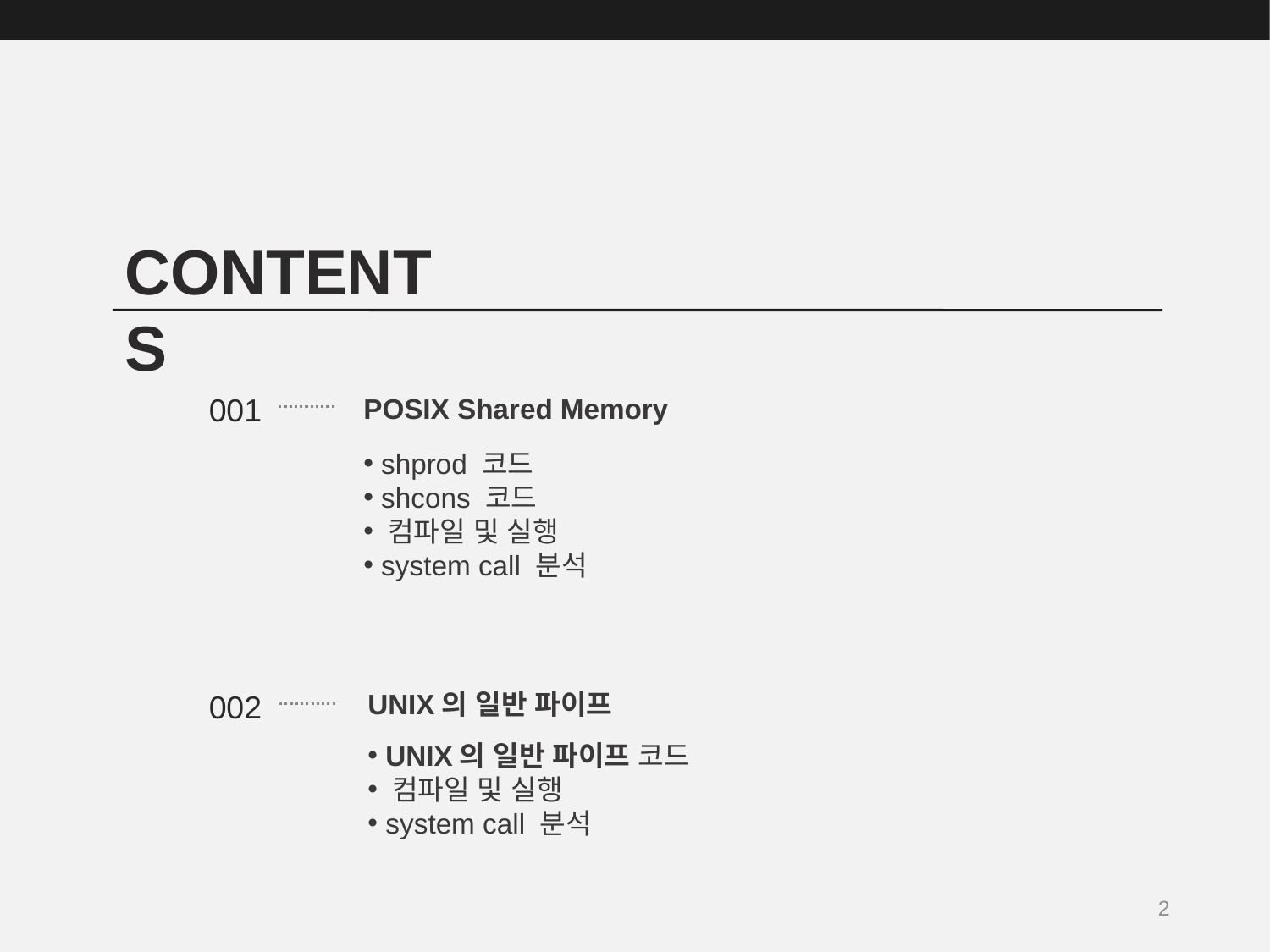

CONTENTS
001
POSIX Shared Memory
 shprod 코드
 shcons 코드
 컴파일 및 실행
 system call 분석
UNIX의 일반 파이프
002
 UNIX의 일반 파이프 코드
 컴파일 및 실행
 system call 분석

2